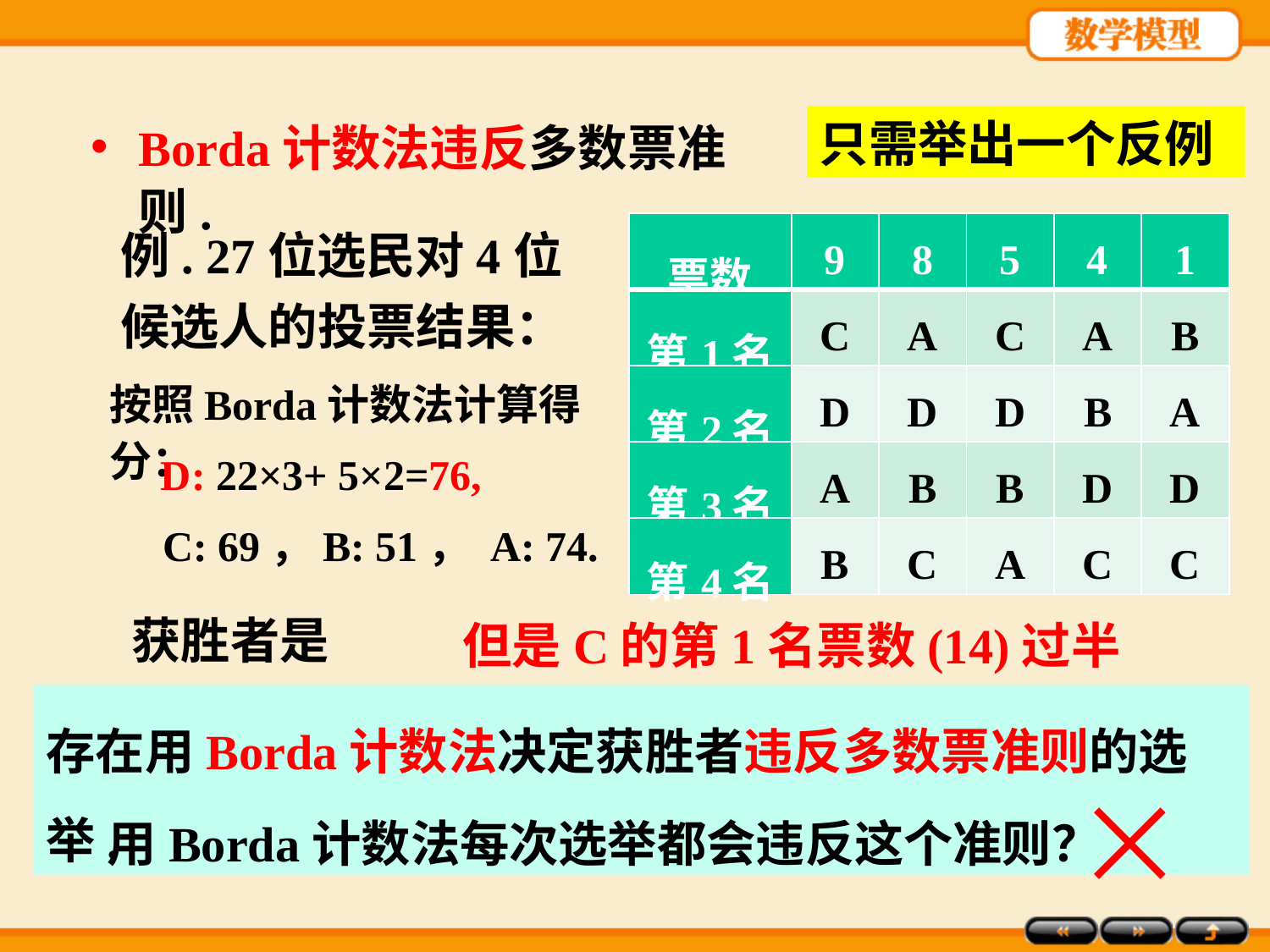

只需举出一个反例
Borda计数法违反多数票准则.
例. 27位选民对4位候选人的投票结果：
| 票数 | 9 | 8 | 5 | 4 | 1 |
| --- | --- | --- | --- | --- | --- |
| 第1名 | C | A | C | A | B |
| 第2名 | D | D | D | B | A |
| 第3名 | A | B | B | D | D |
| 第4名 | B | C | A | C | C |
按照Borda计数法计算得分：
D: 22×3+ 5×2=76,
C: 69，B: 51， A: 74.
获胜者是D.
但是C的第1名票数(14)过半数！
存在用Borda计数法决定获胜者违反多数票准则的选举.
⨉
用Borda计数法每次选举都会违反这个准则？